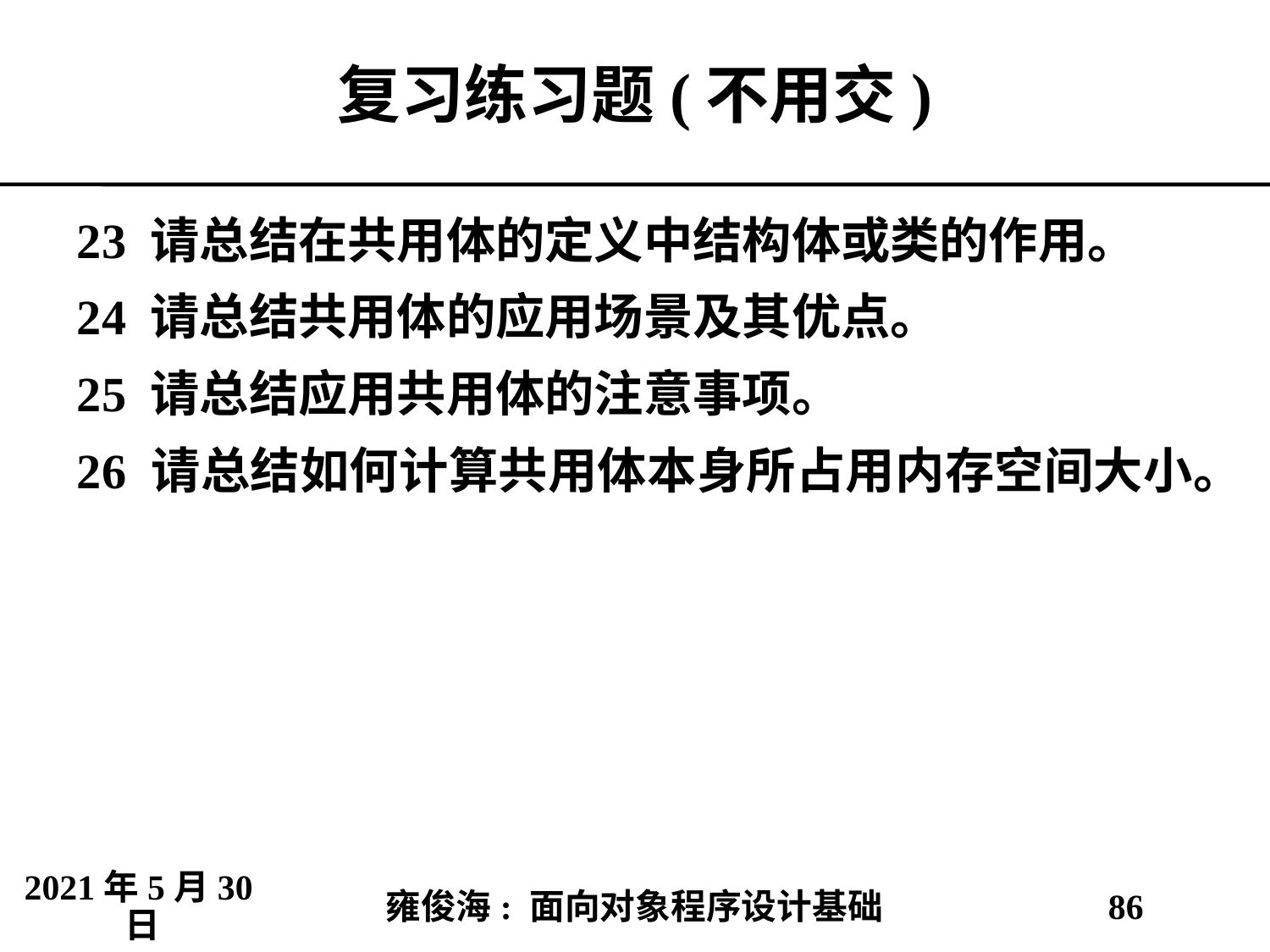

# 复习练习题(不用交)

23 请总结在共用体的定义中结构体或类的作用。
24 请总结共用体的应用场景及其优点。
25 请总结应用共用体的注意事项。
26 请总结如何计算共用体本身所占用内存空间大小。

2021年5月30日
雍俊海: 面向对象程序设计基础
86